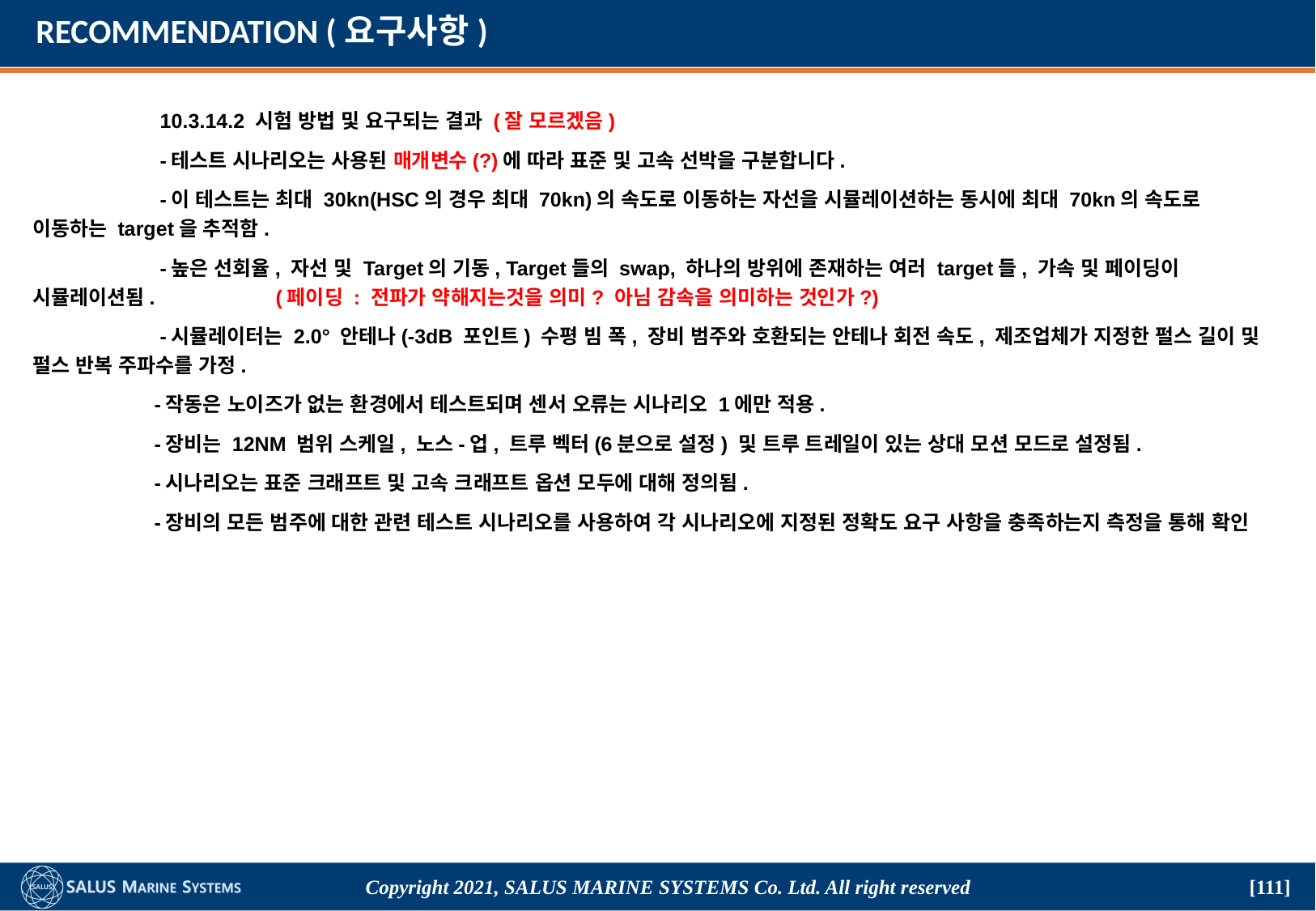

# RECOMMENDATION (요구사항)
	 10.3.14.2 시험 방법 및 요구되는 결과 (잘 모르겠음)
	 -테스트 시나리오는 사용된 매개변수(?)에 따라 표준 및 고속 선박을 구분합니다.
	 -이 테스트는 최대 30kn(HSC의 경우 최대 70kn)의 속도로 이동하는 자선을 시뮬레이션하는 동시에 최대 70kn의 속도로 이동하는 target을 추적함.
	 -높은 선회율, 자선 및 Target의 기동, Target들의 swap, 하나의 방위에 존재하는 여러 target들, 가속 및 페이딩이 시뮬레이션됨.	(페이딩 : 전파가 약해지는것을 의미? 아님 감속을 의미하는 것인가?)
	 -시뮬레이터는 2.0° 안테나(-3dB 포인트) 수평 빔 폭, 장비 범주와 호환되는 안테나 회전 속도, 제조업체가 지정한 펄스 길이 및 펄스 반복 주파수를 가정.
 	-작동은 노이즈가 없는 환경에서 테스트되며 센서 오류는 시나리오 1에만 적용.
 	-장비는 12NM 범위 스케일, 노스-업, 트루 벡터(6분으로 설정) 및 트루 트레일이 있는 상대 모션 모드로 설정됨.
 	-시나리오는 표준 크래프트 및 고속 크래프트 옵션 모두에 대해 정의됨.
 	-장비의 모든 범주에 대한 관련 테스트 시나리오를 사용하여 각 시나리오에 지정된 정확도 요구 사항을 충족하는지 측정을 통해 확인

Copyright 2021, SALUS Marine Systems Co. Ltd. All right reserved
[111]